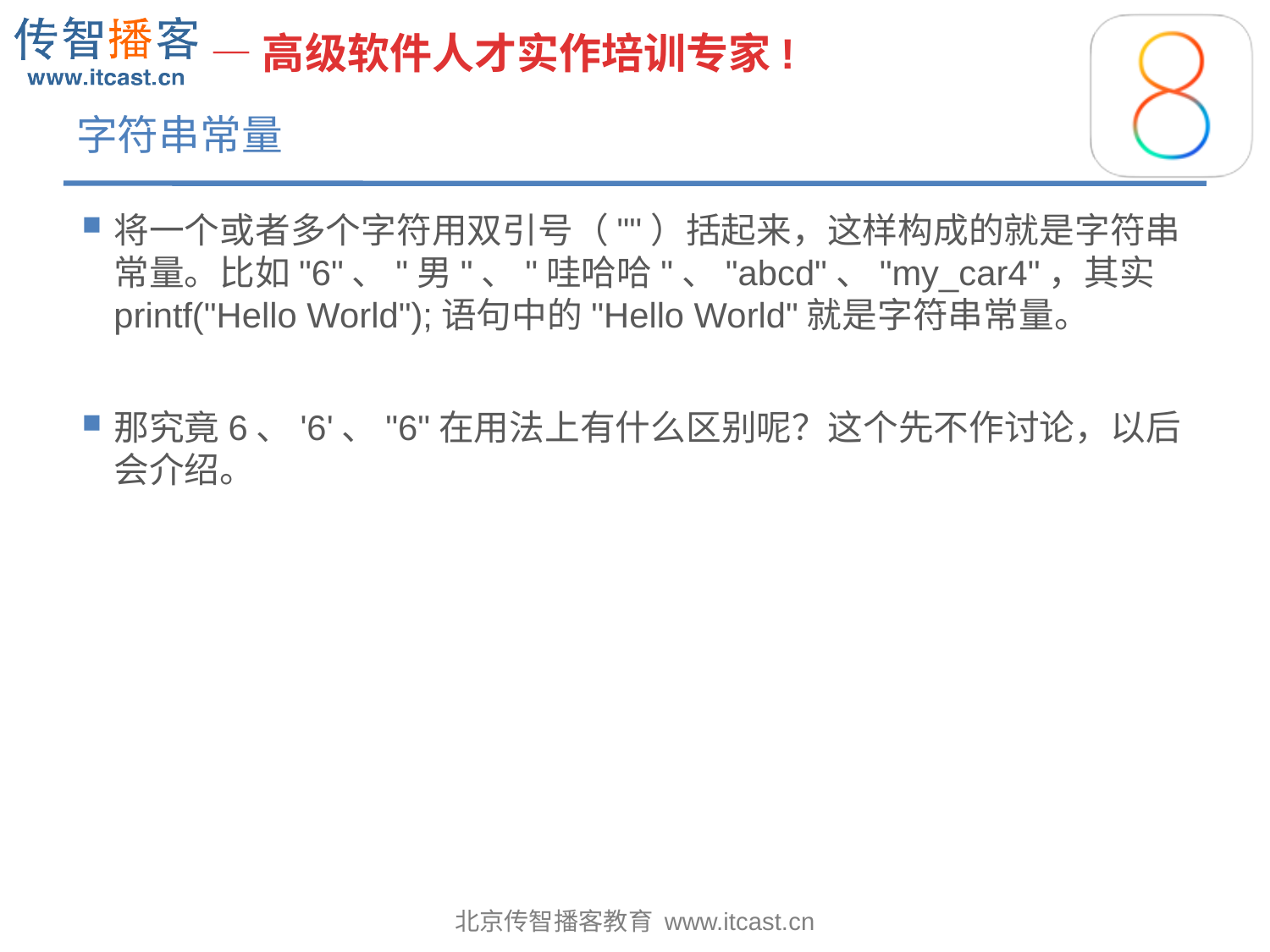

# 字符串常量
将一个或者多个字符用双引号（""）括起来，这样构成的就是字符串常量。比如"6"、"男"、"哇哈哈"、"abcd"、"my_car4"，其实printf("Hello World");语句中的"Hello World"就是字符串常量。

那究竟6、'6'、"6"在用法上有什么区别呢？这个先不作讨论，以后会介绍。